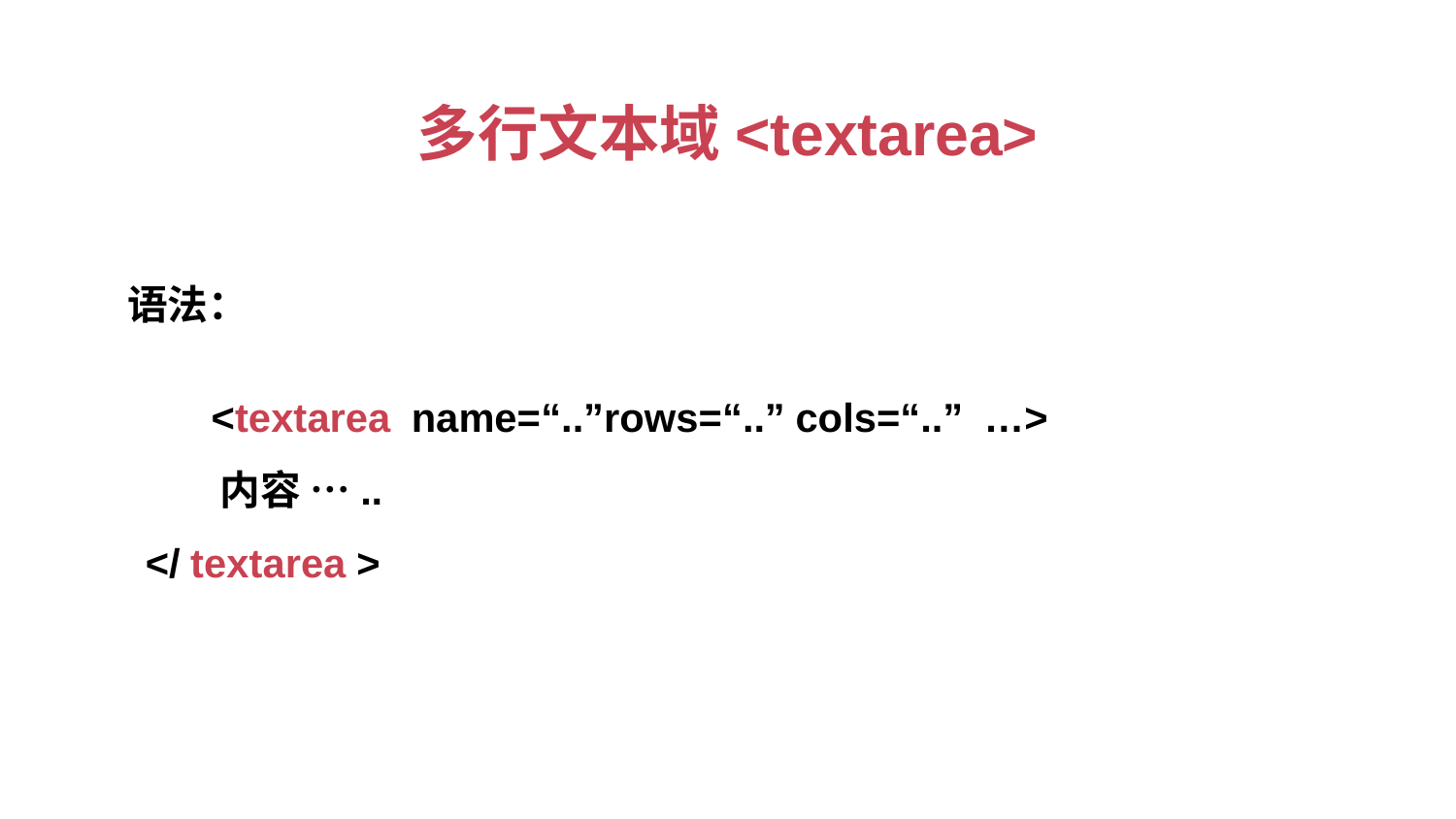

多行文本域<textarea>
语法：
<textarea  name=“..”rows=“..” cols=“..”  …>
内容 …..
</ textarea >